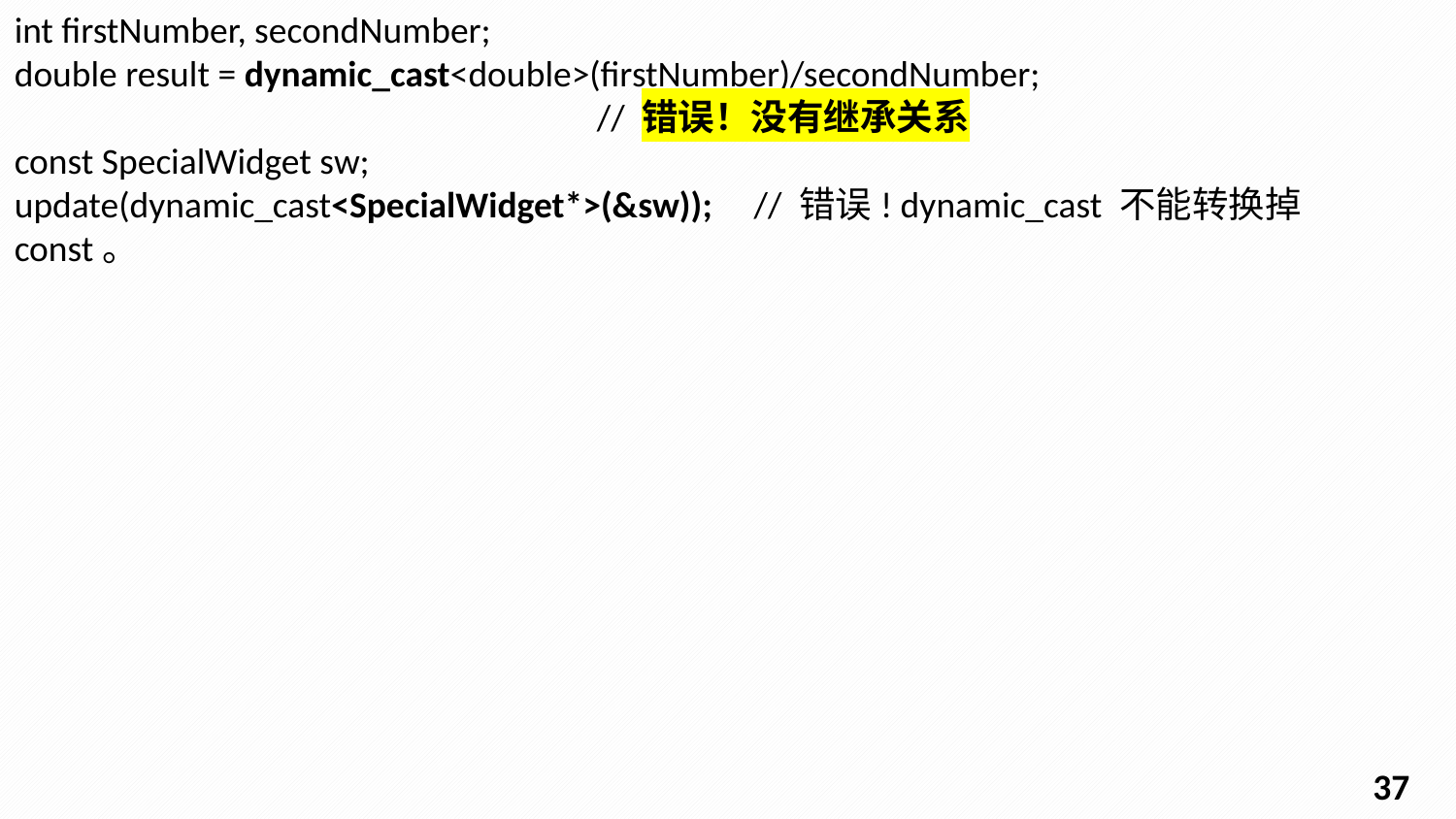

int firstNumber, secondNumber;
double result = dynamic_cast<double>(firstNumber)/secondNumber;
				// 错误！没有继承关系
const SpecialWidget sw;
update(dynamic_cast<SpecialWidget*>(&sw));     // 错误! dynamic_cast 不能转换掉 const。
37